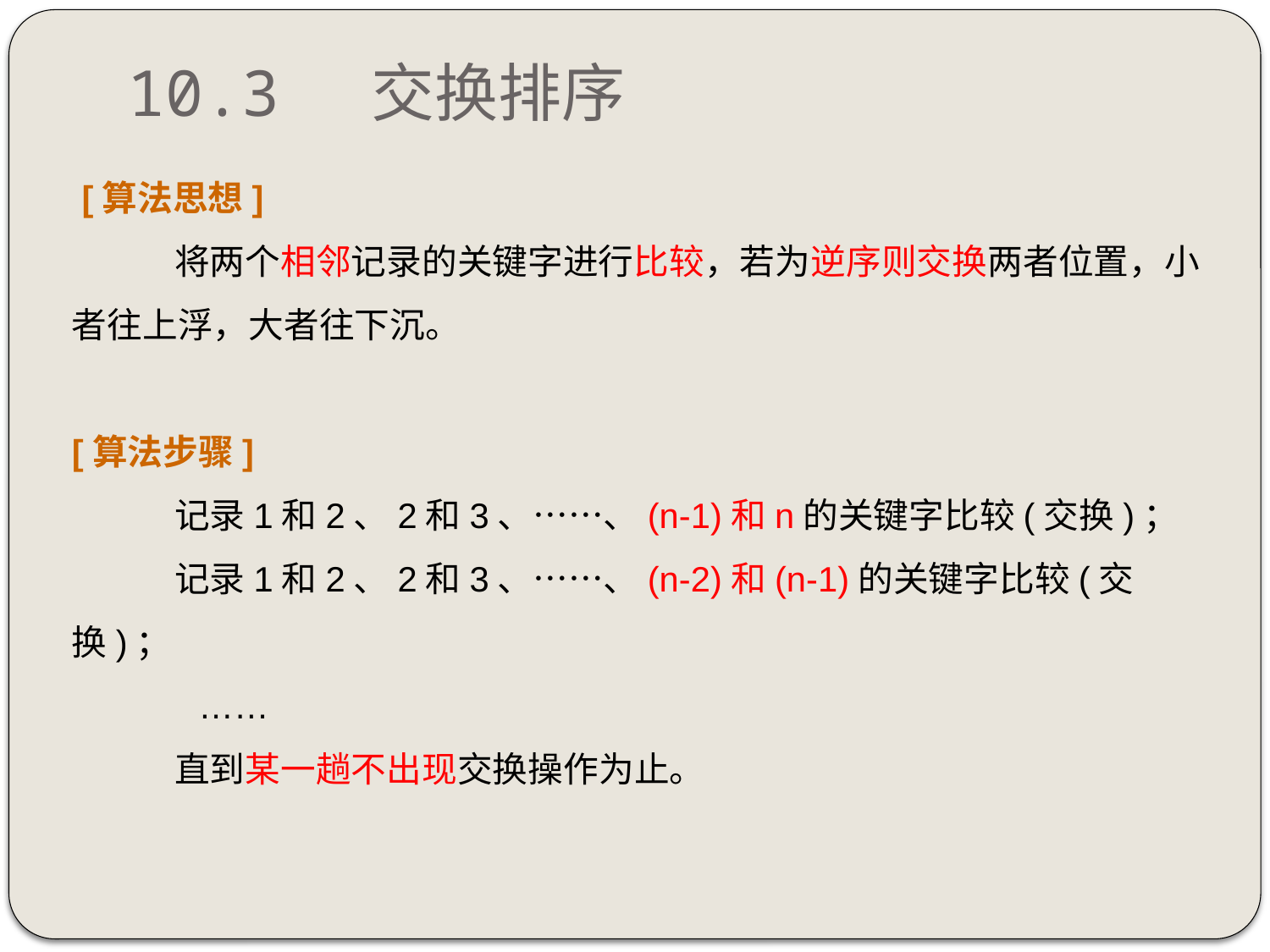

10.3  交换排序
 [算法思想]
            将两个相邻记录的关键字进行比较，若为逆序则交换两者位置，小者往上浮，大者往下沉。

[算法步骤]
            记录1和2、2和3、……、(n-1)和n的关键字比较(交换)；
            记录1和2、2和3、……、(n-2)和(n-1)的关键字比较(交换)；
             ……
            直到某一趟不出现交换操作为止。